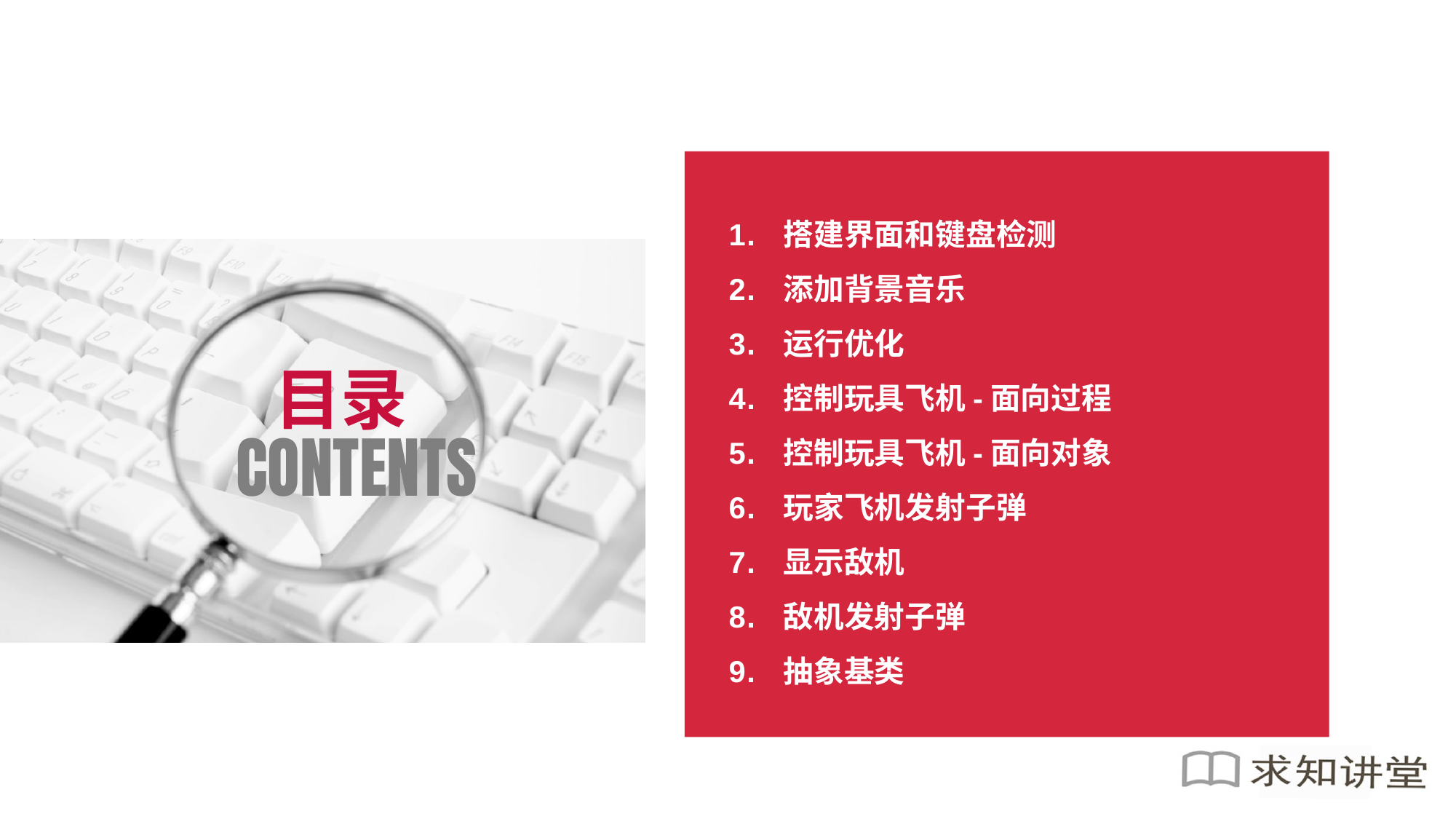

搭建界面和键盘检测
添加背景音乐
运行优化
控制玩具飞机-面向过程
控制玩具飞机-面向对象
玩家飞机发射子弹
显示敌机
敌机发射子弹
抽象基类